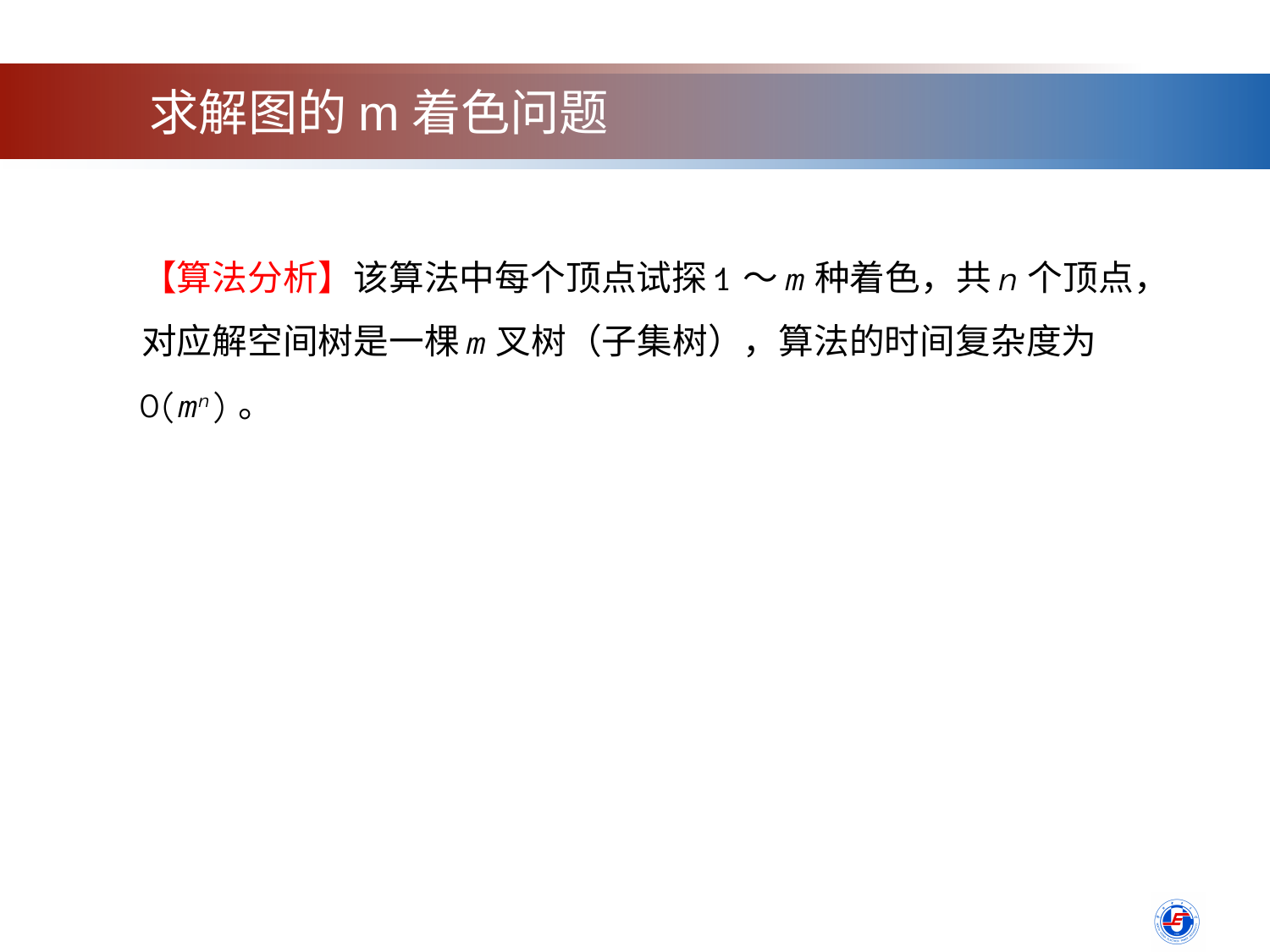

求解图的m着色问题
【算法分析】该算法中每个顶点试探1～m种着色，共n个顶点，对应解空间树是一棵m叉树（子集树），算法的时间复杂度为O(mn)。